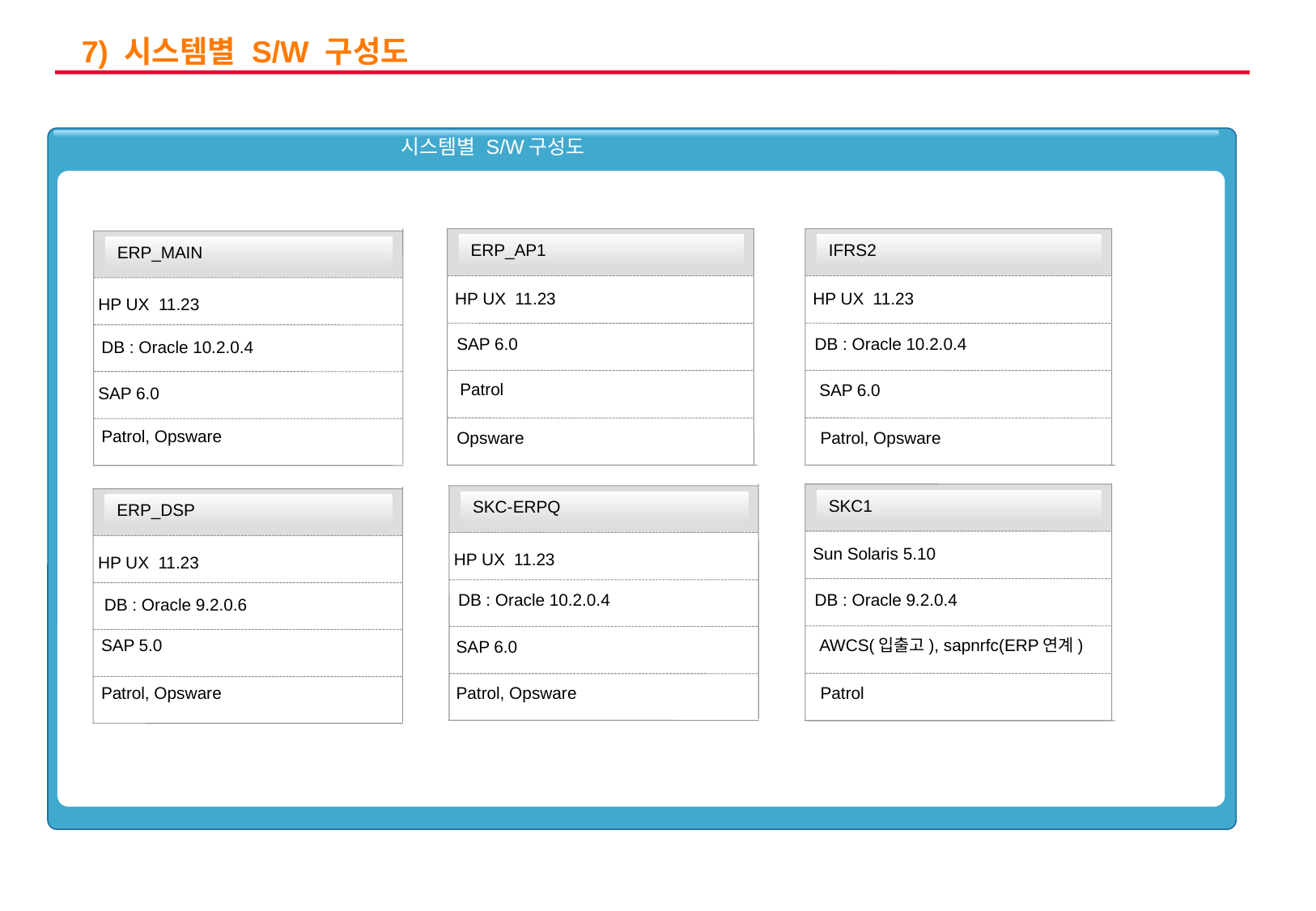

7) 시스템별 S/W 구성도

 시스템별 S/W구성도

ERP_AP1

SAP 6.0

HP UX  11.23

Patrol

IFRS2

DB : Oracle 10.2.0.4

HP UX  11.23
SAP 6.0
Patrol, Opsware

ERP_MAIN

HP UX  11.23

DB : Oracle 10.2.0.4

SAP 6.0
Patrol, Opsware

Opsware

SKC1

DB : Oracle 9.2.0.4

Sun Solaris 5.10

AWCS(입출고), sapnrfc(ERP연계)
Patrol

ERP_DSP

HP UX  11.23

DB : Oracle 9.2.0.6

SAP 5.0
Patrol, Opsware
SKC-ERPQ

HP UX  11.23

DB : Oracle 10.2.0.4

SAP 6.0

Patrol, Opsware